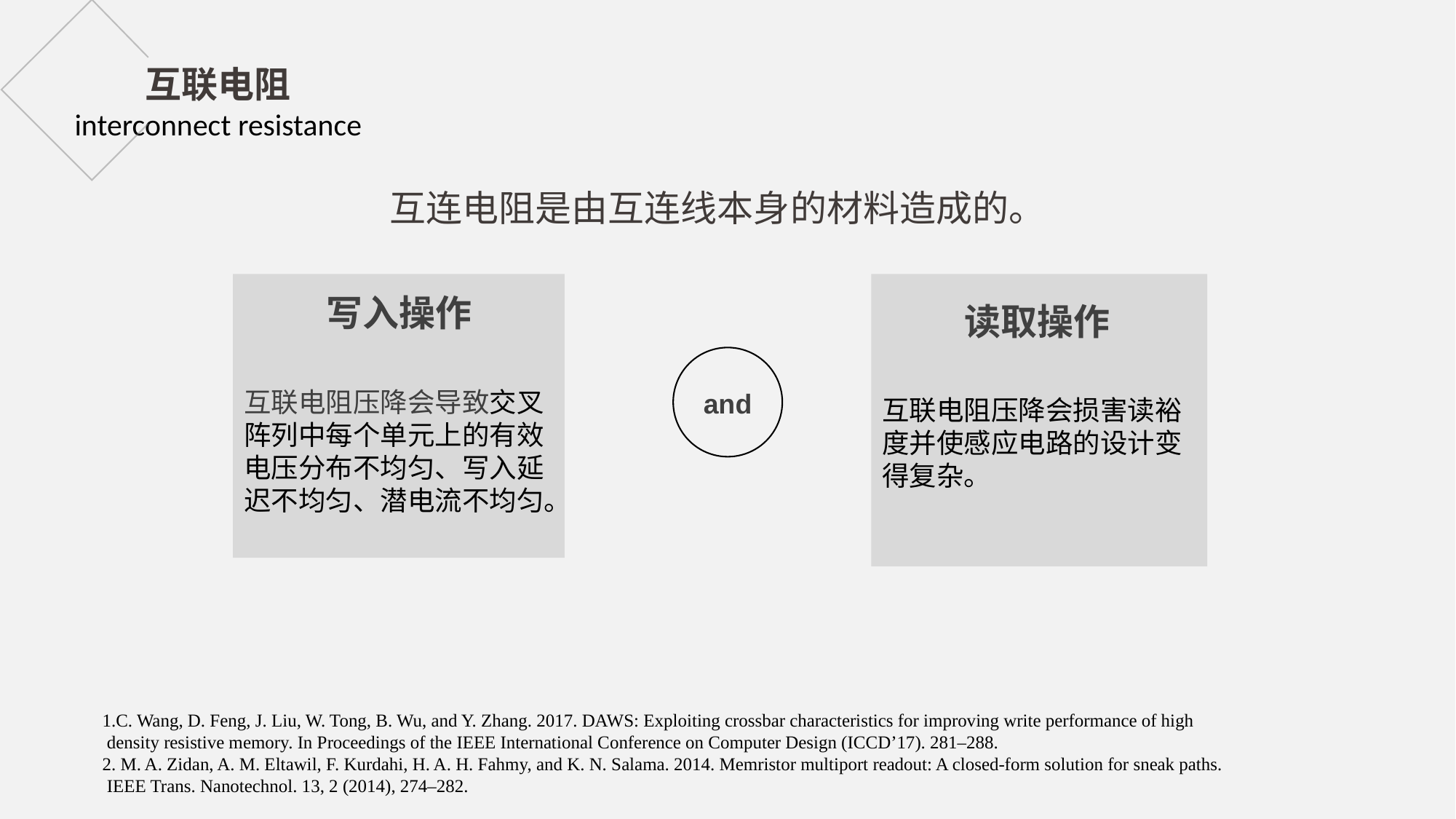

互联电阻
interconnect resistance
互连电阻是由互连线本身的材料造成的。

写入操作
读取操作
互联电阻压降会导致交叉阵列中每个单元上的有效电压分布不均匀、写入延迟不均匀、潜电流不均匀。
互联电阻压降会损害读裕度并使感应电路的设计变得复杂。

and
1.C. Wang, D. Feng, J. Liu, W. Tong, B. Wu, and Y. Zhang. 2017. DAWS: Exploiting crossbar characteristics for improving write performance of high
 density resistive memory. In Proceedings of the IEEE International Conference on Computer Design (ICCD’17). 281–288.
2. M. A. Zidan, A. M. Eltawil, F. Kurdahi, H. A. H. Fahmy, and K. N. Salama. 2014. Memristor multiport readout: A closed-form solution for sneak paths.
 IEEE Trans. Nanotechnol. 13, 2 (2014), 274–282.